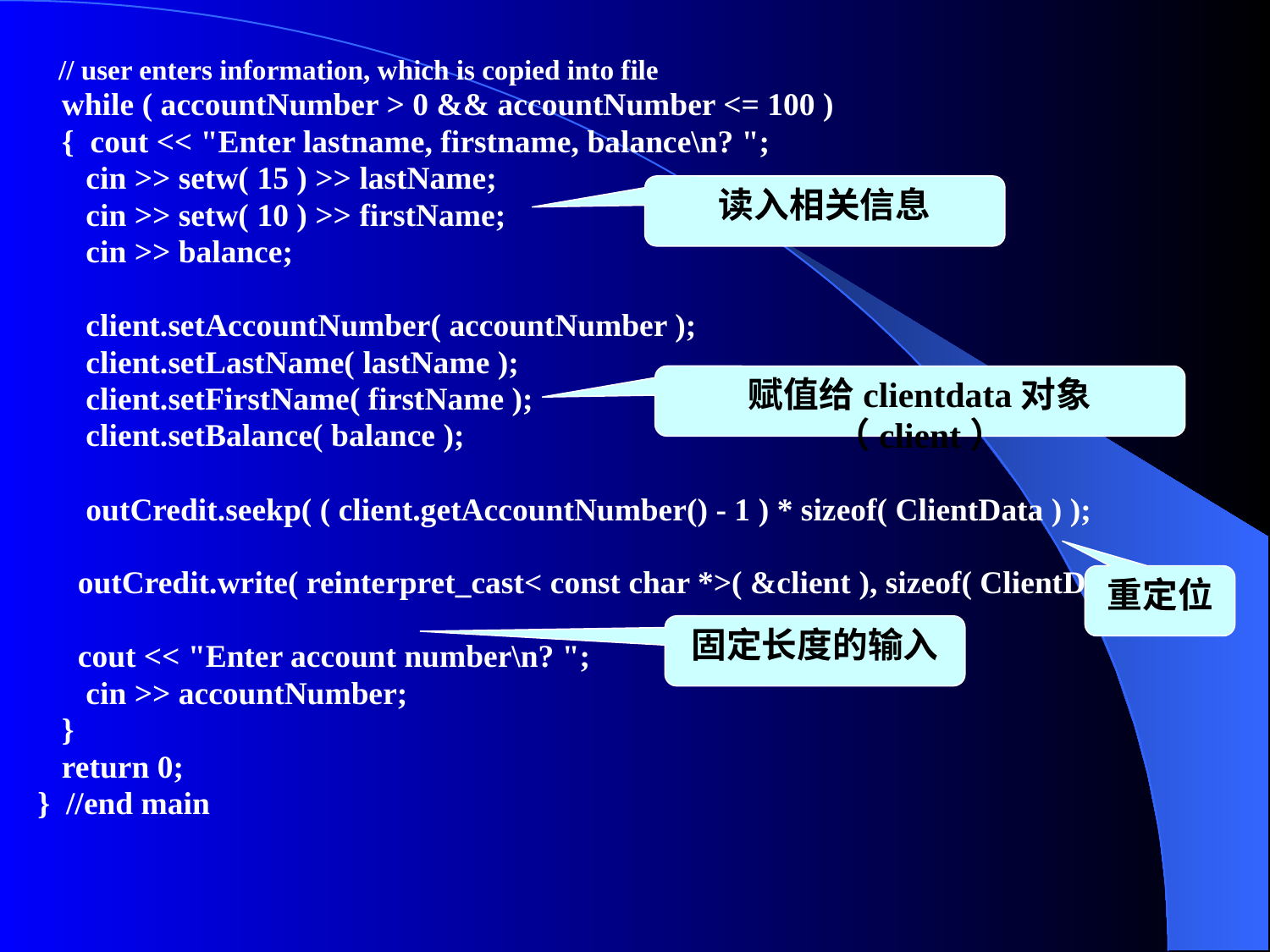

// user enters information, which is copied into file
   while ( accountNumber > 0 && accountNumber <= 100 )
   {  cout << "Enter lastname, firstname, balance\n? ";
      cin >> setw( 15 ) >> lastName;
      cin >> setw( 10 ) >> firstName;
      cin >> balance;

      client.setAccountNumber( accountNumber );
      client.setLastName( lastName );
      client.setFirstName( firstName );
      client.setBalance( balance );

      outCredit.seekp( ( client.getAccountNumber() - 1 ) * sizeof( ClientData ) );

     outCredit.write( reinterpret_cast< const char *>( &client ), sizeof( ClientData ) );

     cout << "Enter account number\n? ";
      cin >> accountNumber;
   }
   return 0;
}  //end main
读入相关信息
赋值给clientdata对象（client）
重定位
固定长度的输入